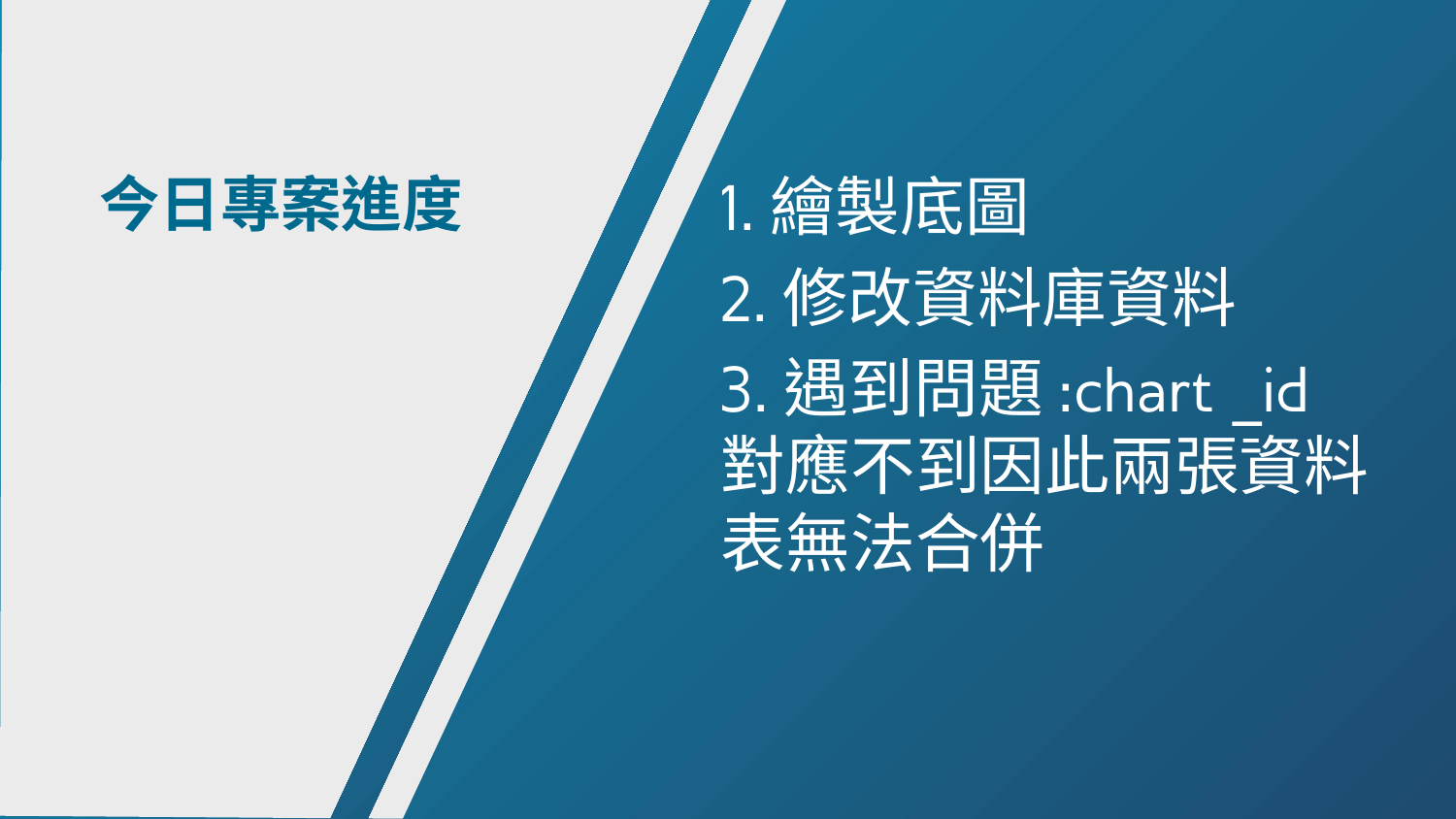

今日專案進度
1.繪製底圖
2.修改資料庫資料
3.遇到問題:chart _id 對應不到因此兩張資料表無法合併